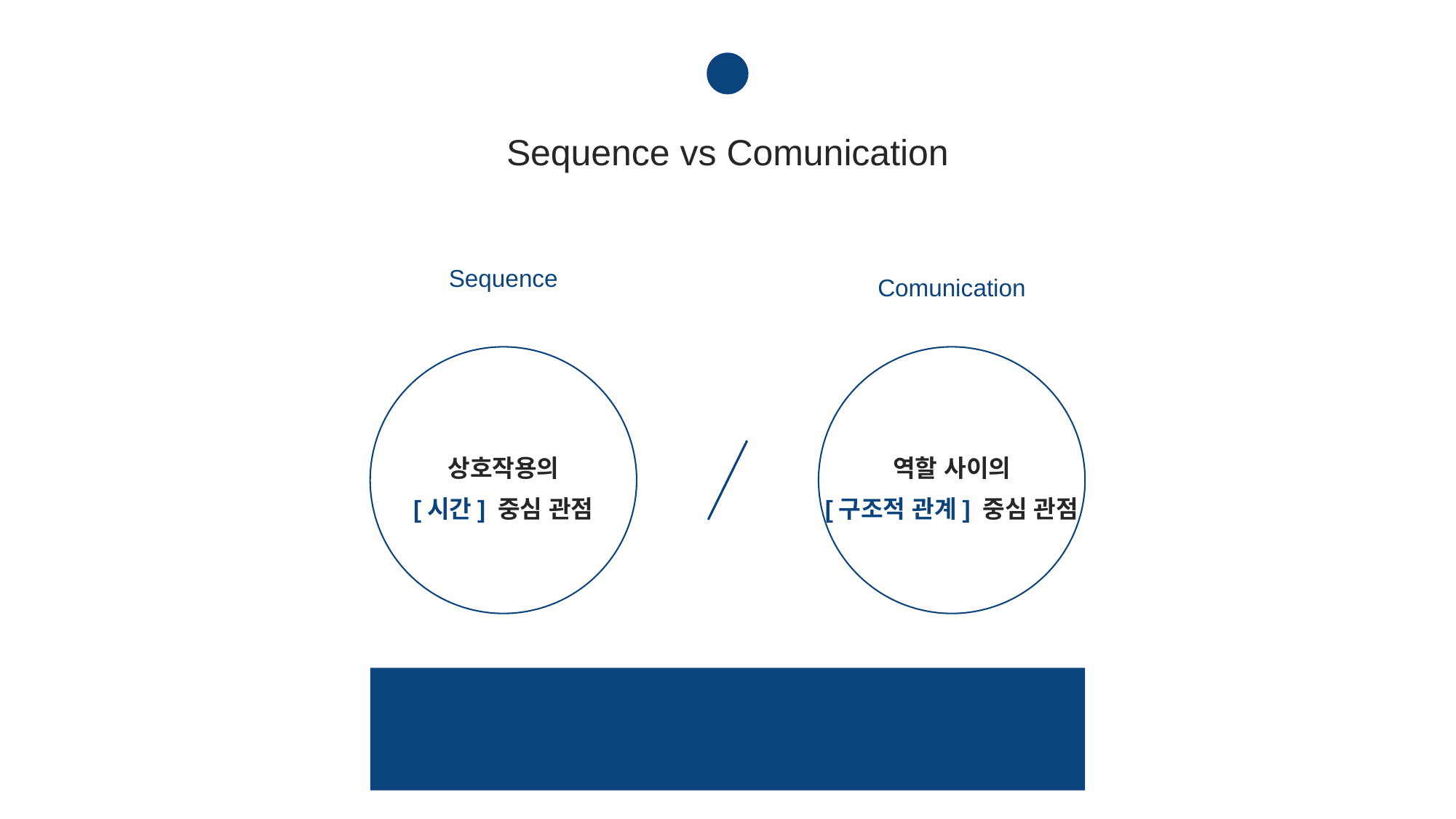

2
Sequence vs Comunication
Sequence
Comunication

역할 사이의
[구조적 관계] 중심 관점
상호작용의
[시간] 중심 관점

커뮤니케이션 다이어그램은  시퀀스 다이어그램과 매우 유사
관점의 차이만 있고, 활용 및 표기법 등에서 대부분 일치
시퀀스에서 콜라보로, 혹은 그 반대로의 전환이 용이함